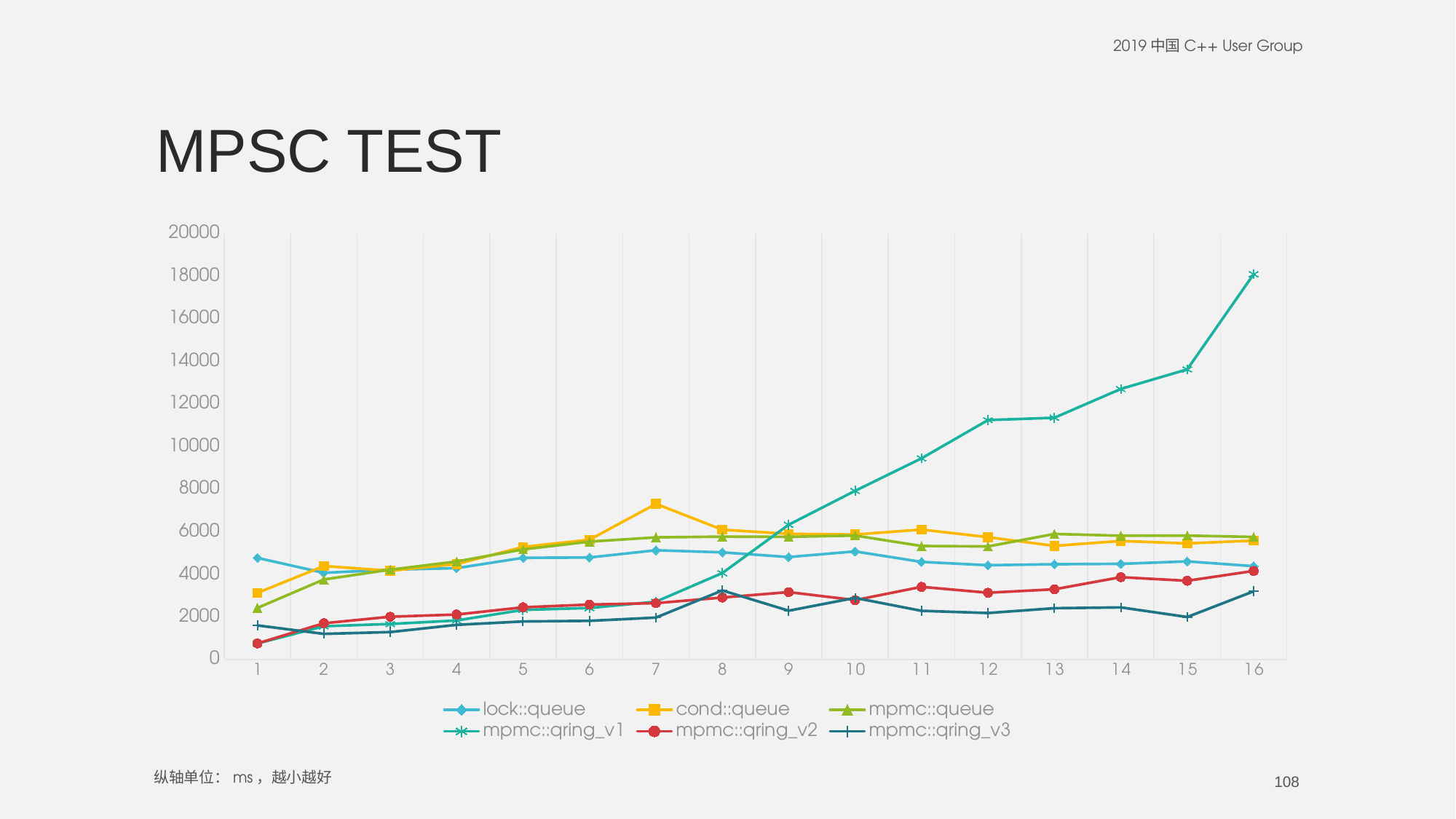

# MPSC Test

### Chart

| Category | lock::queue | cond::queue | mpmc::queue | mpmc::qring_v1 | mpmc::qring_v2 | mpmc::qring_v3 |
|---|---|---|---|---|---|---|
| 1 | 4769.0 | 3123.0 | 2416.0 | 748.0 | 752.0 | 1598.0 |
| 2 | 4065.0 | 4384.0 | 3753.0 | 1559.0 | 1699.0 | 1200.0 |
| 3 | 4214.0 | 4163.0 | 4214.0 | 1665.0 | 2005.0 | 1285.0 |
| 4 | 4287.0 | 4475.0 | 4598.0 | 1829.0 | 2109.0 | 1623.0 |
| 5 | 4771.0 | 5282.0 | 5165.0 | 2327.0 | 2448.0 | 1783.0 |
| 6 | 4786.0 | 5620.0 | 5531.0 | 2414.0 | 2576.0 | 1811.0 |
| 7 | 5126.0 | 7304.0 | 5731.0 | 2712.0 | 2643.0 | 1965.0 |
| 8 | 5026.0 | 6090.0 | 5766.0 | 4055.0 | 2905.0 | 3239.0 |
| 9 | 4806.0 | 5894.0 | 5756.0 | 6324.0 | 3161.0 | 2287.0 |
| 10 | 5072.0 | 5865.0 | 5815.0 | 7916.0 | 2785.0 | 2889.0 |
| 11 | 4579.0 | 6097.0 | 5325.0 | 9442.0 | 3408.0 | 2281.0 |
| 12 | 4424.0 | 5740.0 | 5305.0 | 11239.0 | 3131.0 | 2179.0 |
| 13 | 4470.0 | 5331.0 | 5891.0 | 11349.0 | 3293.0 | 2404.0 |
| 14 | 4487.0 | 5561.0 | 5810.0 | 12700.0 | 3862.0 | 2443.0 |
| 15 | 4603.0 | 5446.0 | 5814.0 | 13619.0 | 3693.0 | 1991.0 |
| 16 | 4378.0 | 5580.0 | 5752.0 | 18090.0 | 4154.0 | 3198.0 |
纵轴单位：ms，越小越好
108